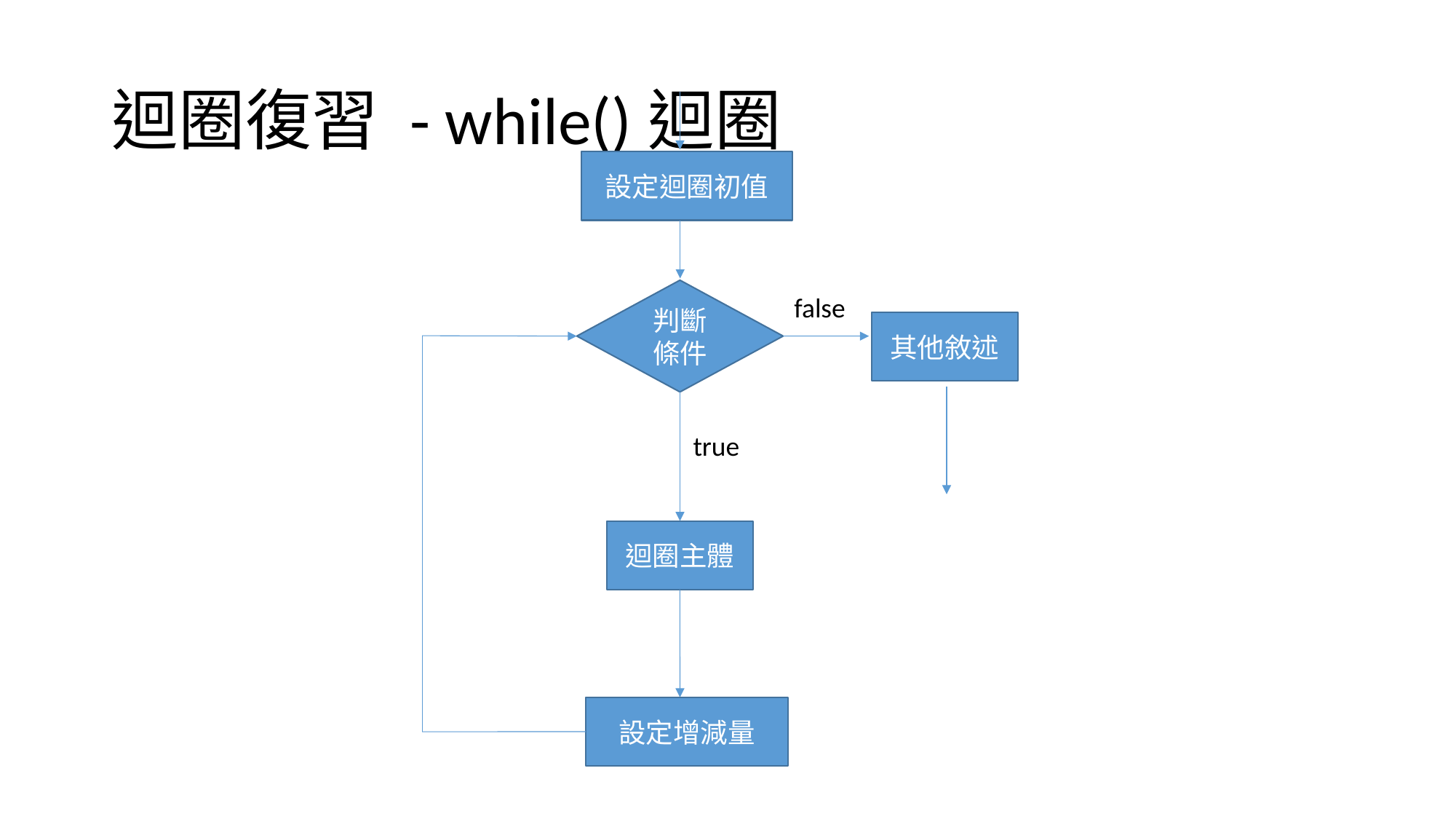

# 迴圈復習 - while()迴圈
設定迴圈初值
判斷條件
false
其他敘述
true
迴圈主體
設定增減量